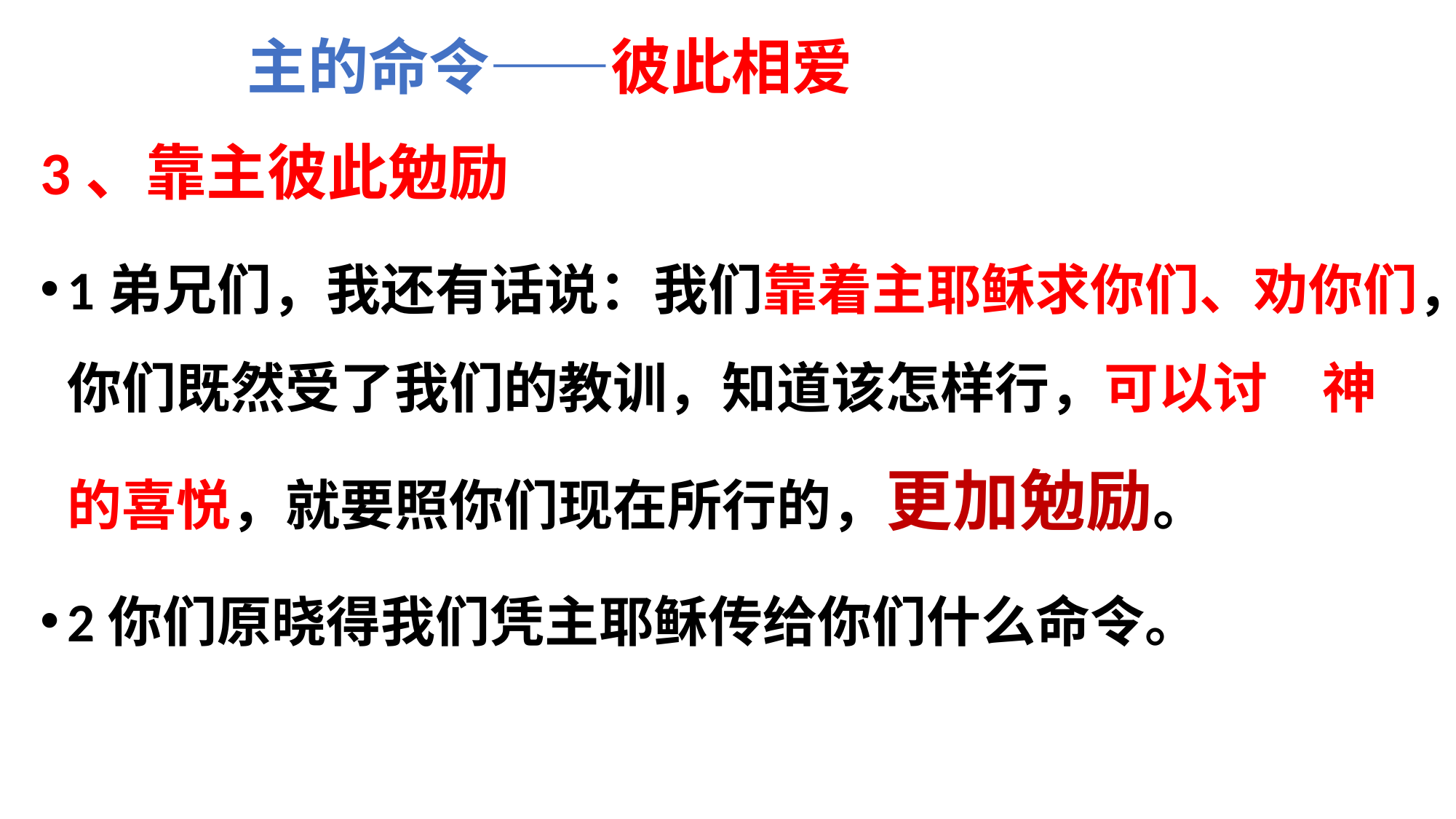

# 主的命令——彼此相爱
3、靠主彼此勉励
1弟兄们，我还有话说：我们靠着主耶稣求你们、劝你们，你们既然受了我们的教训，知道该怎样行，可以讨　神的喜悦，就要照你们现在所行的，更加勉励。
2你们原晓得我们凭主耶稣传给你们什么命令。